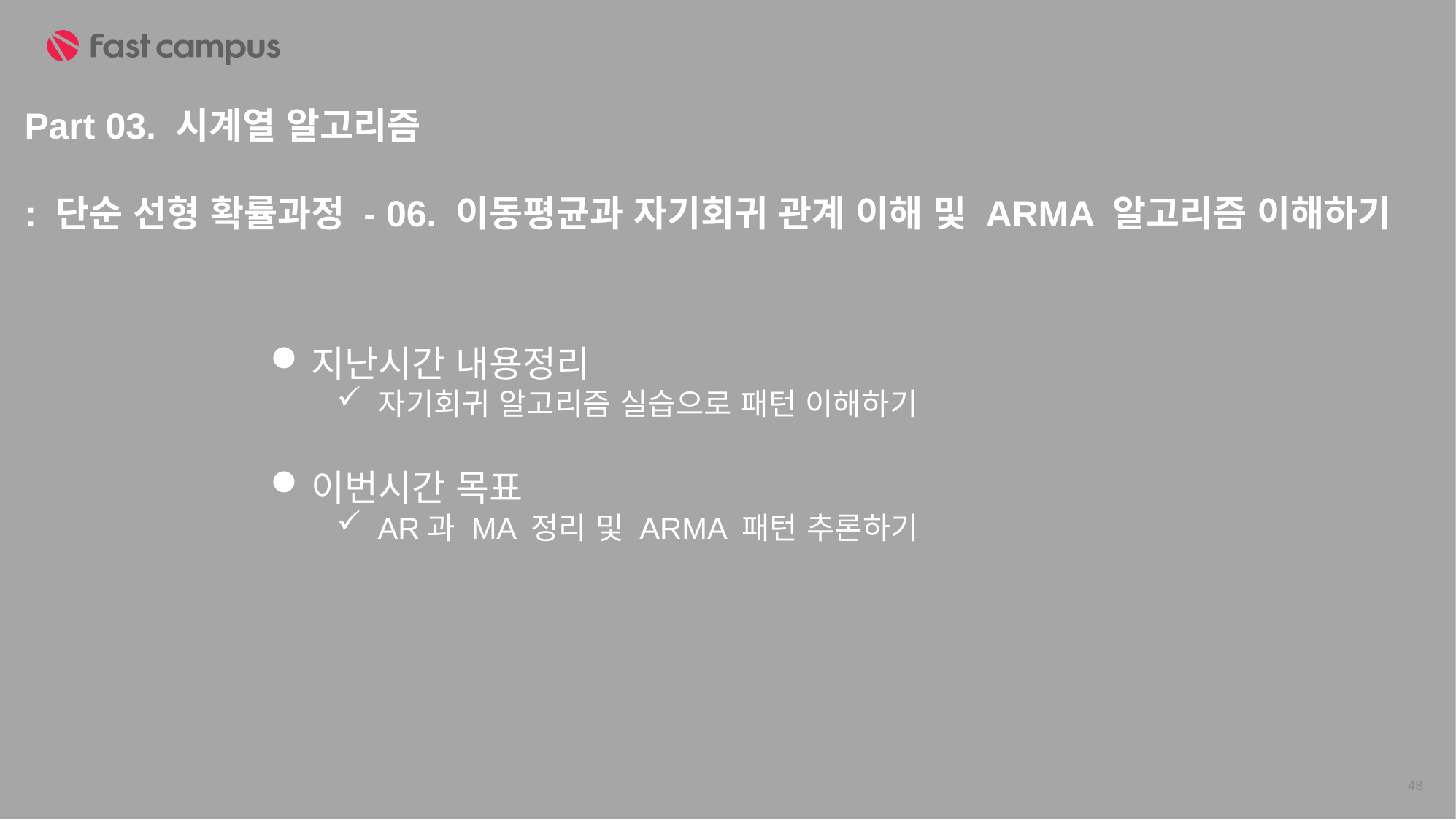

Part 03. 시계열 알고리즘

: 단순 선형 확률과정 - 06. 이동평균과 자기회귀 관계 이해 및 ARMA 알고리즘 이해하기
지난시간 내용정리
자기회귀 알고리즘 실습으로 패턴 이해하기

이번시간 목표
AR과 MA 정리 및 ARMA 패턴 추론하기
48